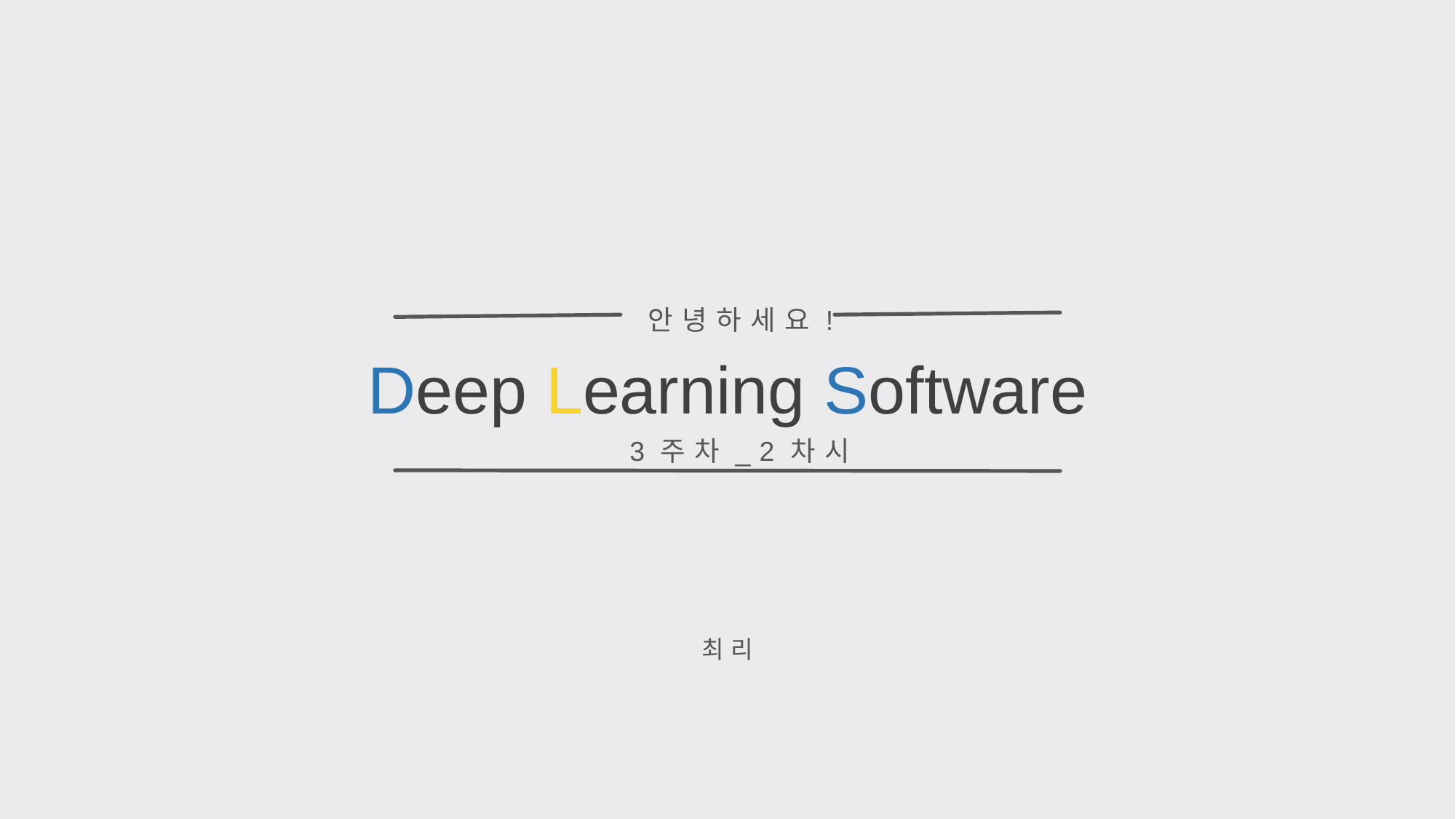

안녕하세요!
Deep Learning Software
3주차_2차시
최 리